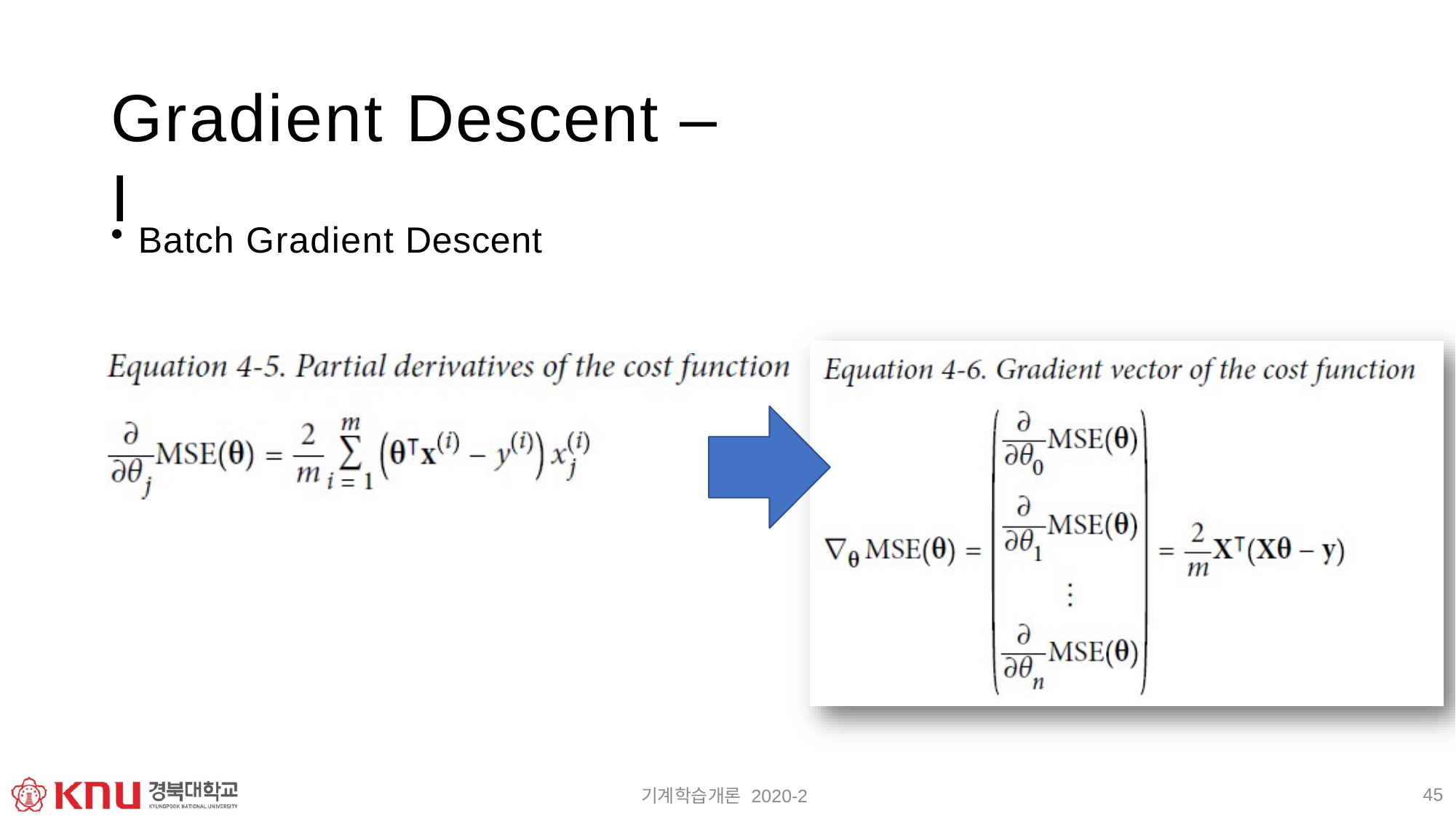

# Gradient Descent – I
Batch Gradient Descent

45
기계학습개론 2020-2